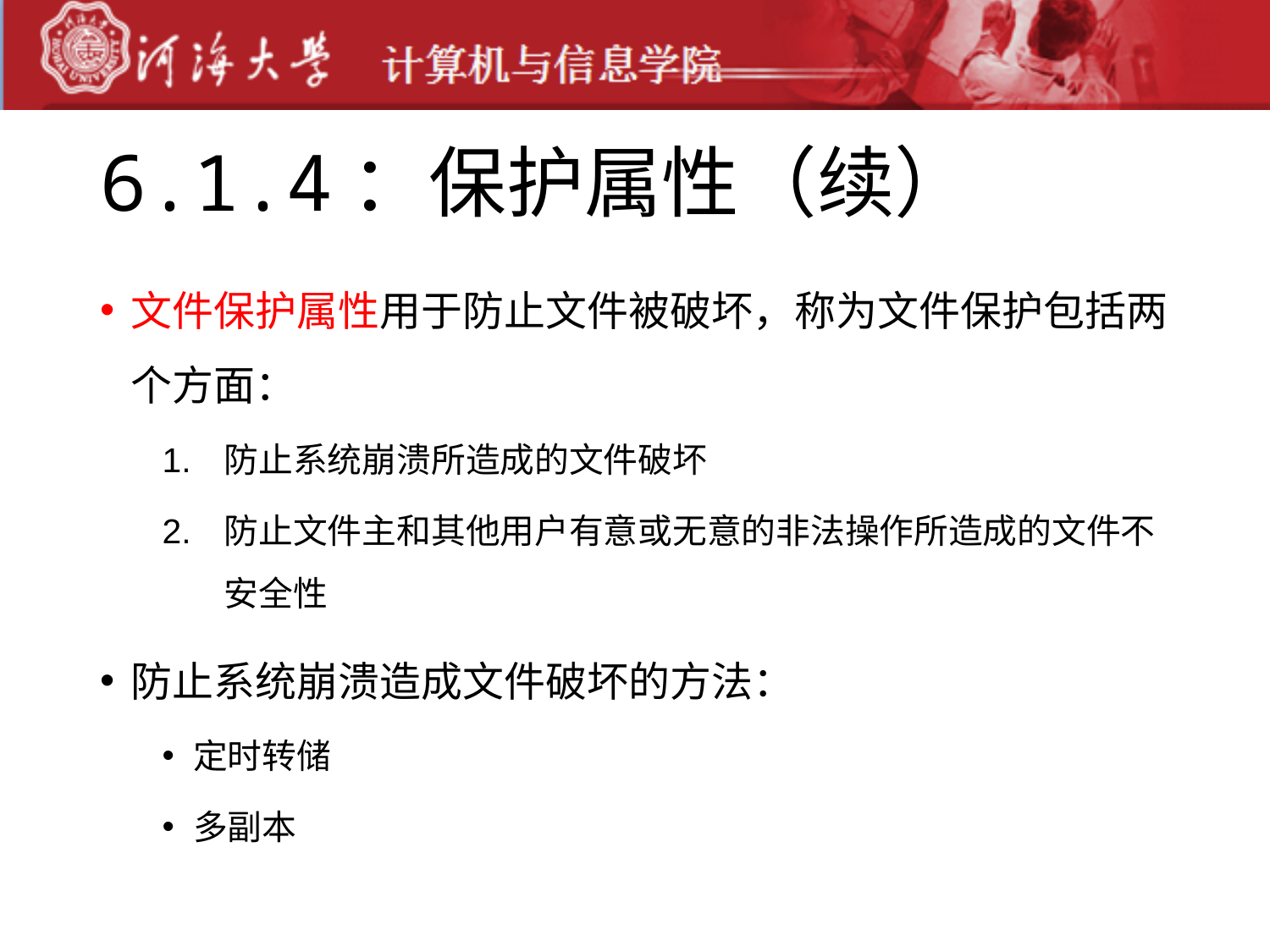

# 6.1.4：保护属性（续）
文件保护属性用于防止文件被破坏，称为文件保护包括两个方面：
防止系统崩溃所造成的文件破坏
防止文件主和其他用户有意或无意的非法操作所造成的文件不安全性
防止系统崩溃造成文件破坏的方法：
定时转储
多副本